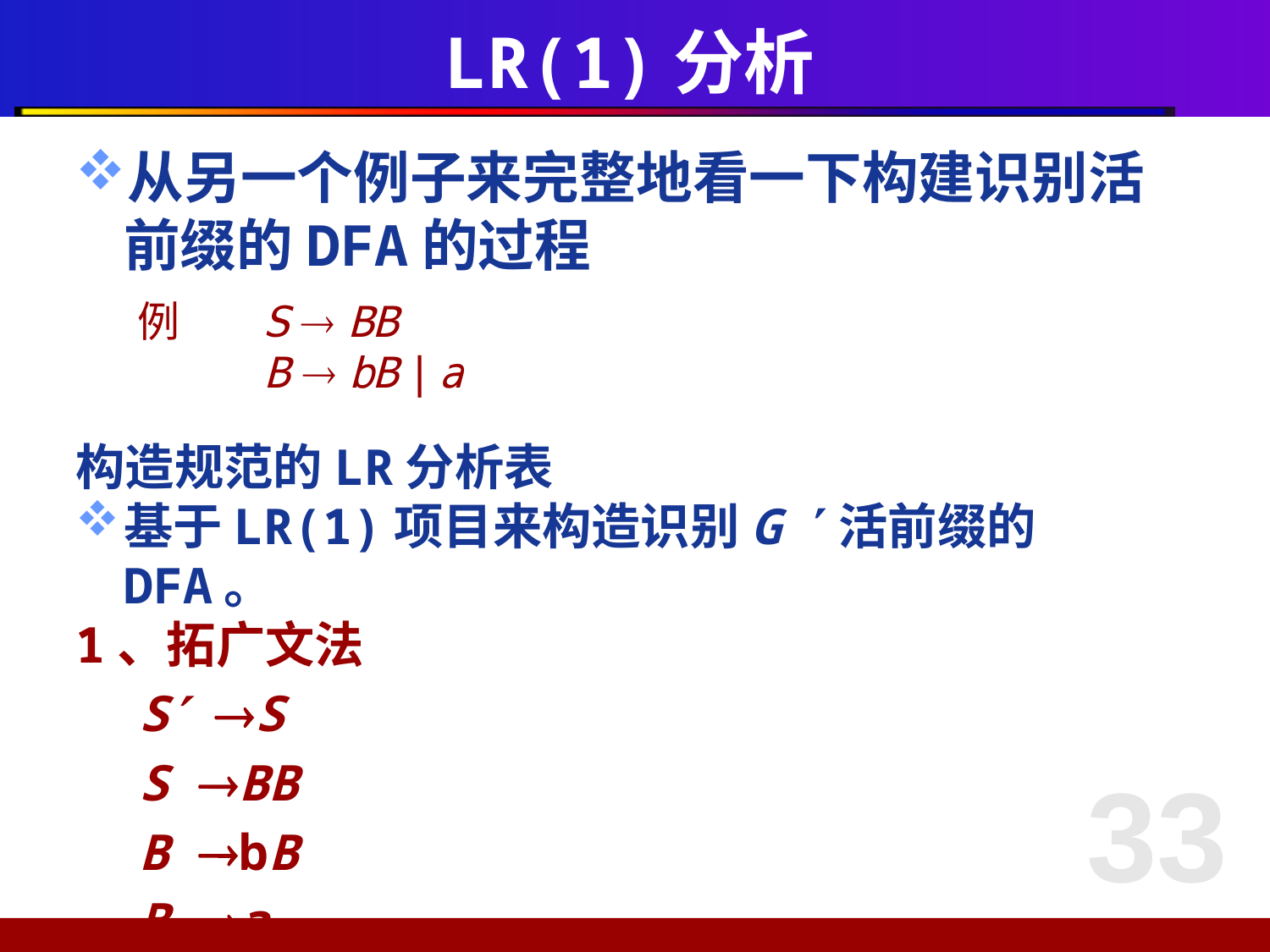

# LR(1)分析
从另一个例子来完整地看一下构建识别活前缀的DFA的过程

构造规范的LR分析表
基于LR(1)项目来构造识别G ′活前缀的DFA。
1、拓广文法
S′ →S
S →BB
B →bB
B →a

例  	S → BB
	B → bB | a
33